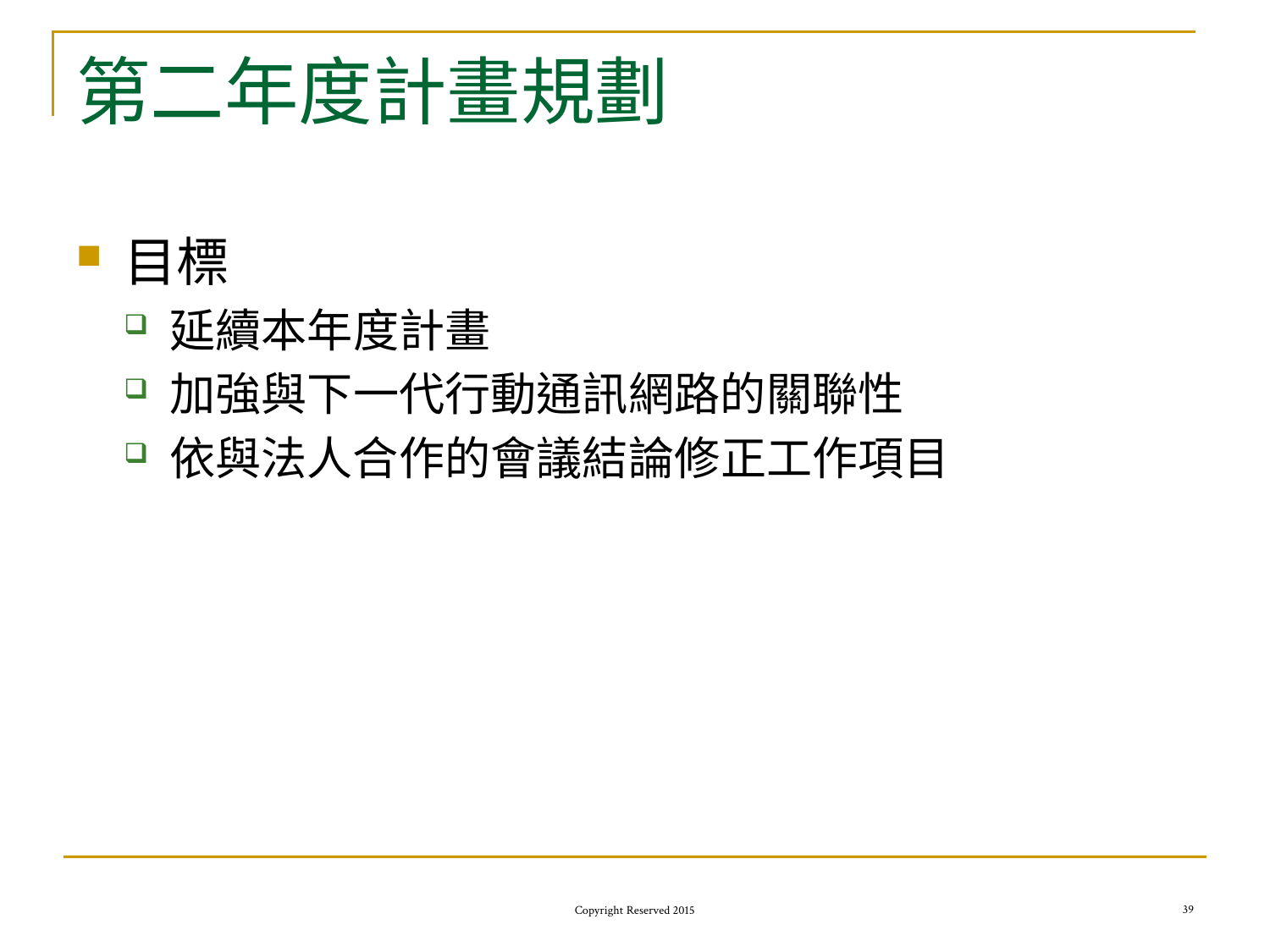

# 第二年度計畫規劃
目標
延續本年度計畫
加強與下一代行動通訊網路的關聯性
依與法人合作的會議結論修正工作項目
39
Copyright Reserved 2015